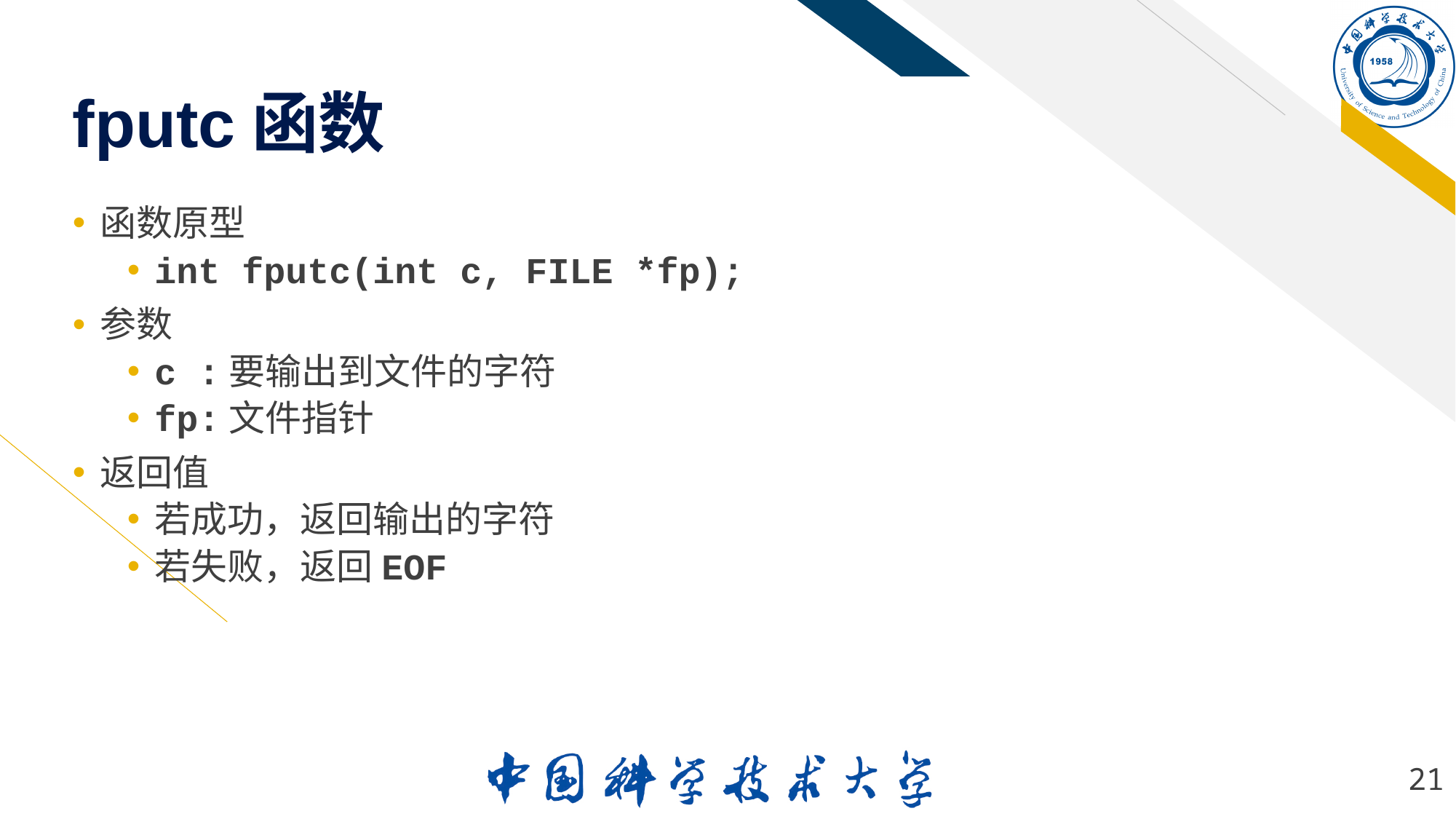

# fputc函数
函数原型
int fputc(int c, FILE *fp);
参数
c :要输出到文件的字符
fp:文件指针
返回值
若成功，返回输出的字符
若失败，返回EOF
21